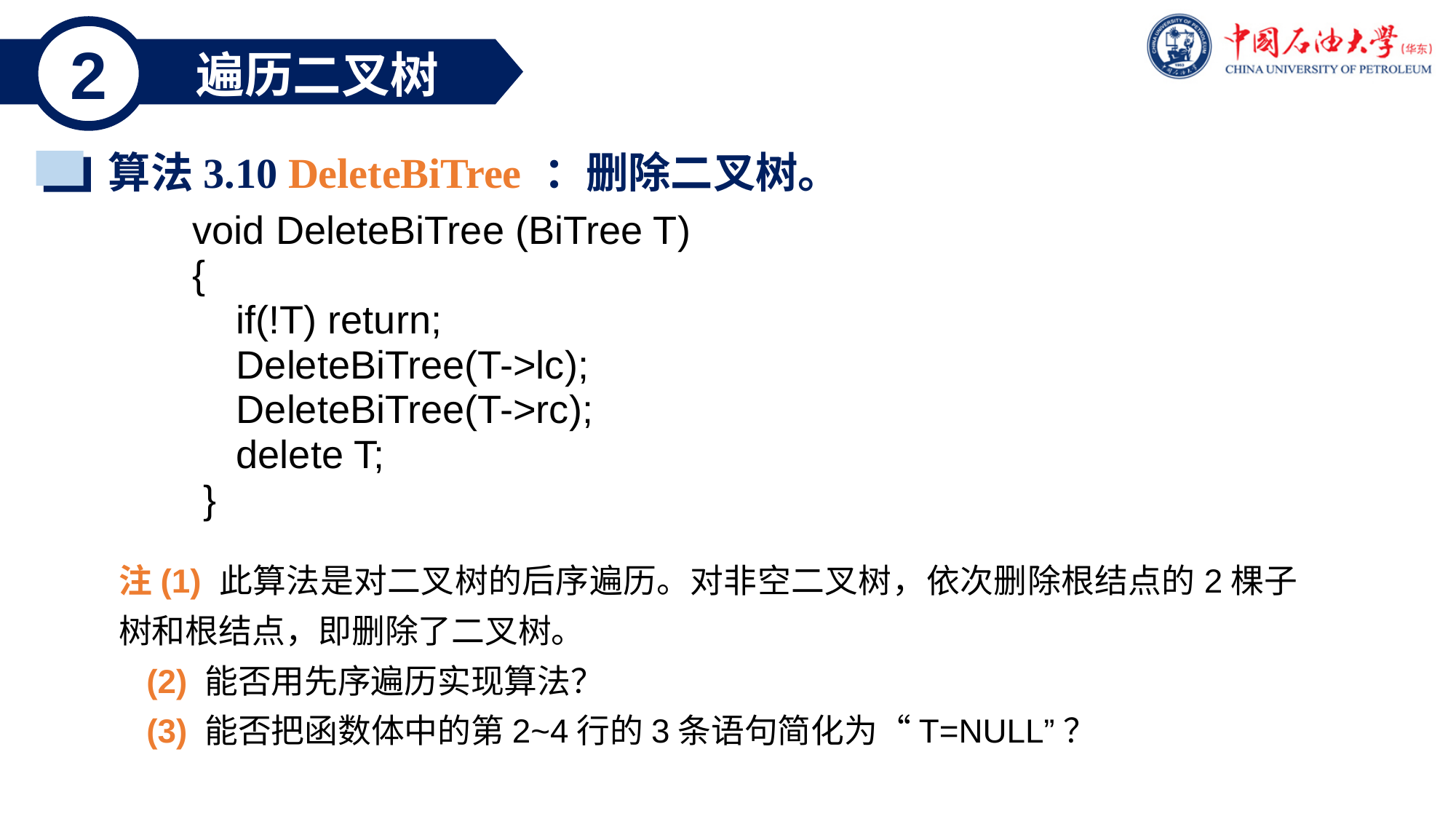

2
遍历二叉树
算法3.10 DeleteBiTree ：删除二叉树。

void DeleteBiTree (BiTree T)
{
    if(!T) return;
    DeleteBiTree(T->lc);
    DeleteBiTree(T->rc);
    delete T;
 }
注(1) 此算法是对二叉树的后序遍历。对非空二叉树，依次删除根结点的2棵子树和根结点，即删除了二叉树。
   (2) 能否用先序遍历实现算法？
   (3) 能否把函数体中的第2~4行的3条语句简化为“T=NULL”？